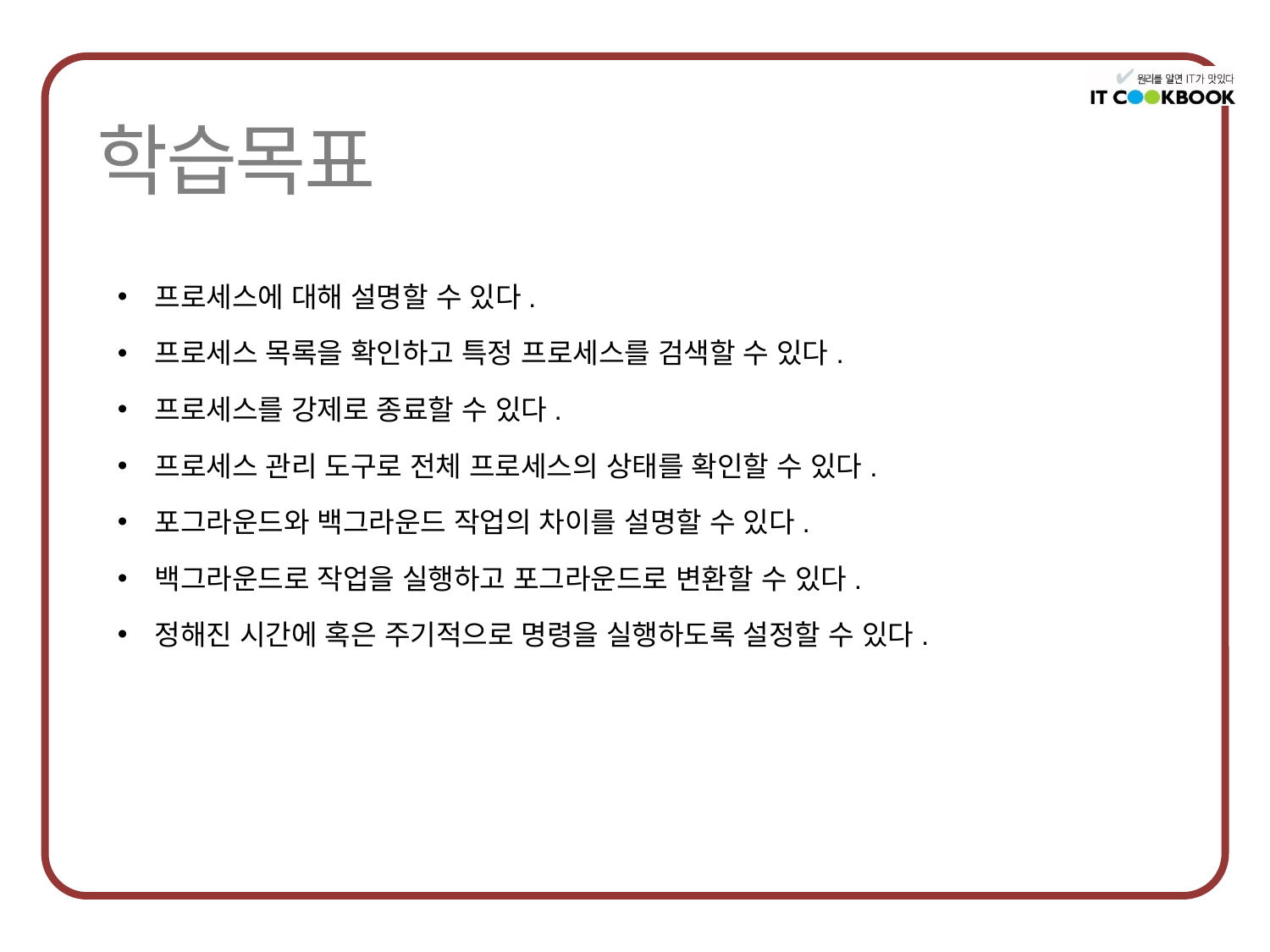

프로세스에 대해 설명할 수 있다.
프로세스 목록을 확인하고 특정 프로세스를 검색할 수 있다.
프로세스를 강제로 종료할 수 있다.
프로세스 관리 도구로 전체 프로세스의 상태를 확인할 수 있다.
포그라운드와 백그라운드 작업의 차이를 설명할 수 있다.
백그라운드로 작업을 실행하고 포그라운드로 변환할 수 있다.
정해진 시간에 혹은 주기적으로 명령을 실행하도록 설정할 수 있다.